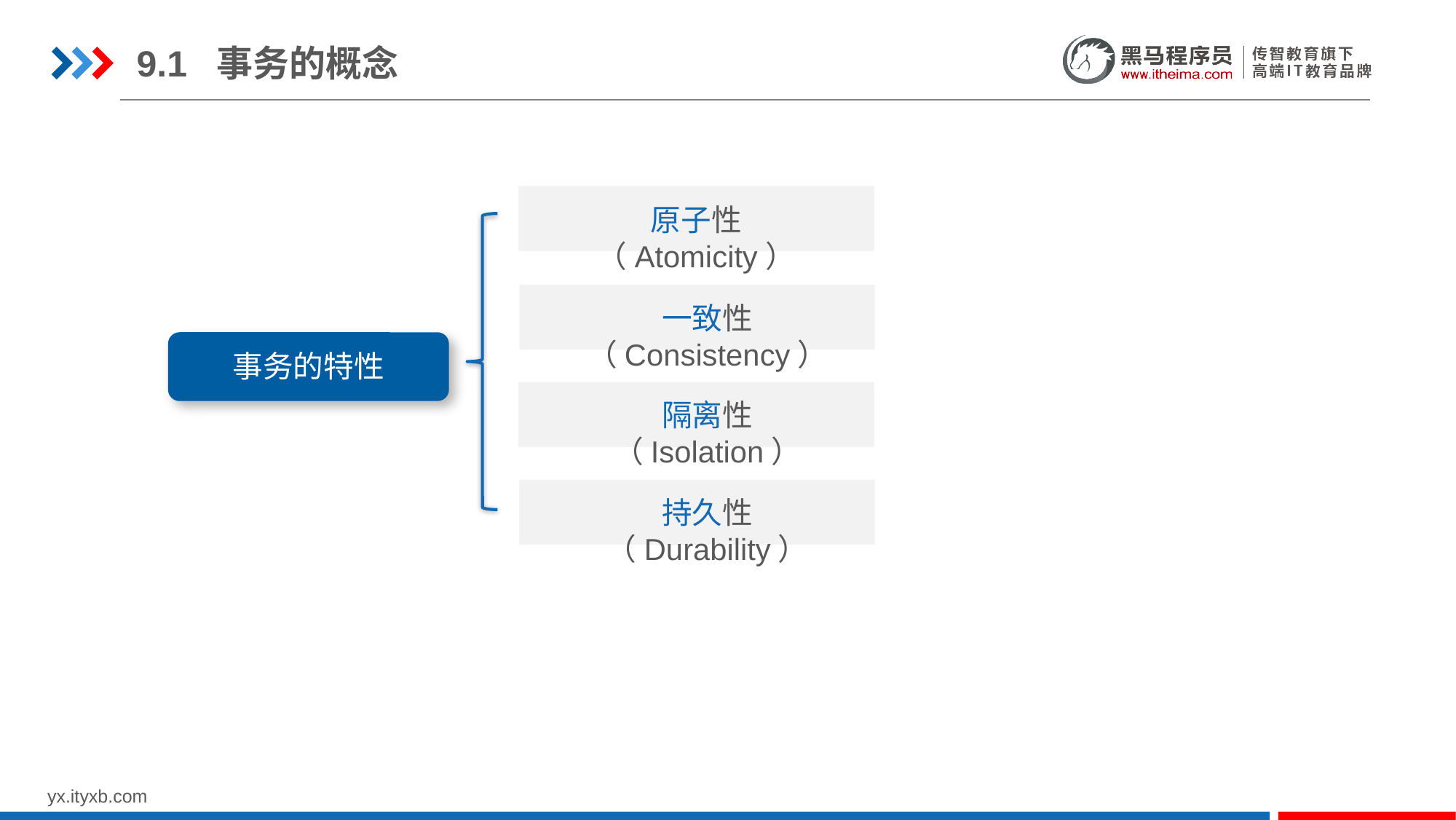

9.1  事务的概念

原子性（Atomicity）

一致性（Consistency）

事务的特性

隔离性（Isolation）

持久性（Durability）